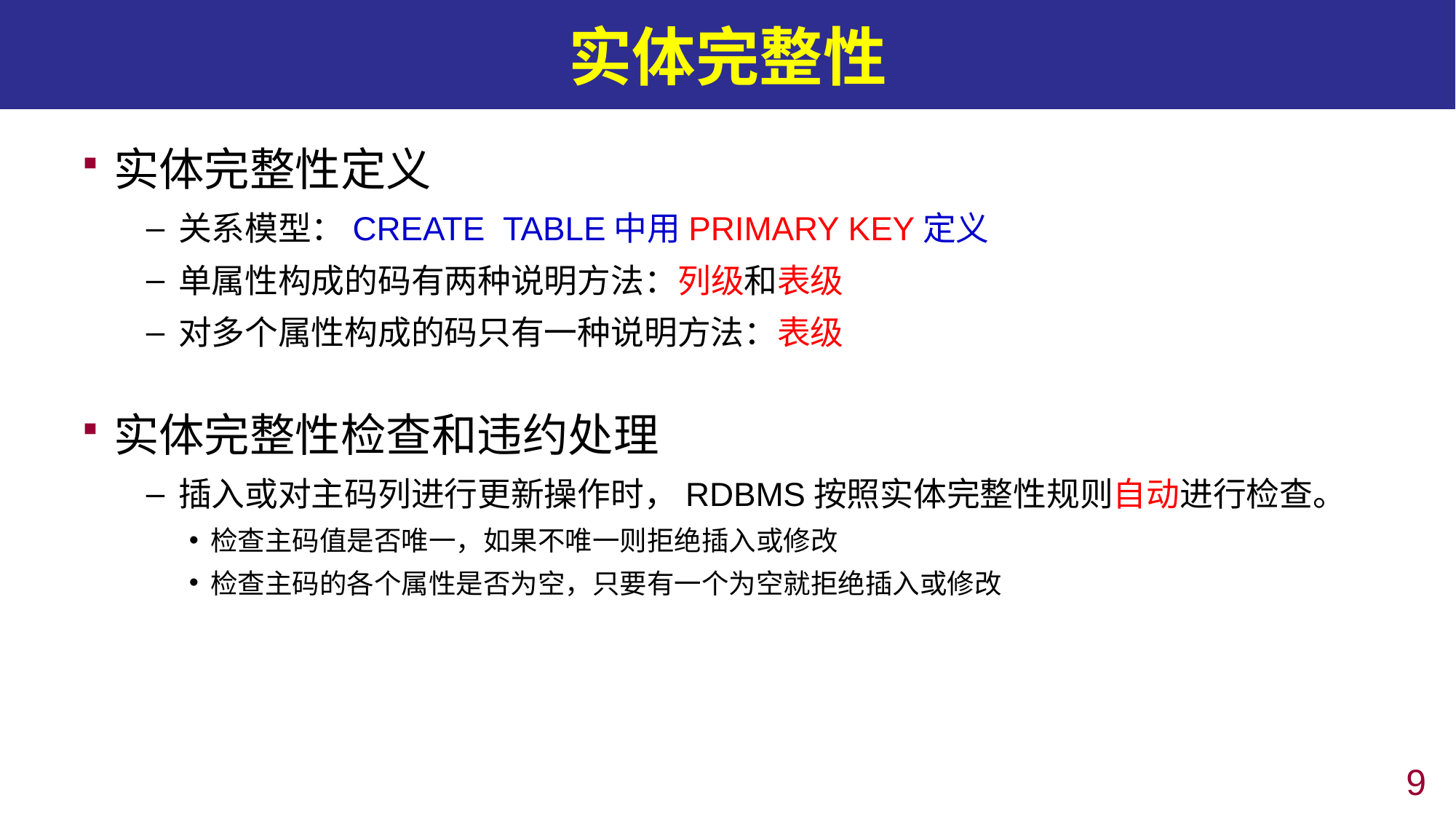

# 实体完整性
实体完整性定义
关系模型：CREATE  TABLE中用PRIMARY KEY定义
单属性构成的码有两种说明方法：列级和表级
对多个属性构成的码只有一种说明方法：表级

实体完整性检查和违约处理
插入或对主码列进行更新操作时，RDBMS按照实体完整性规则自动进行检查。
检查主码值是否唯一，如果不唯一则拒绝插入或修改
检查主码的各个属性是否为空，只要有一个为空就拒绝插入或修改
9